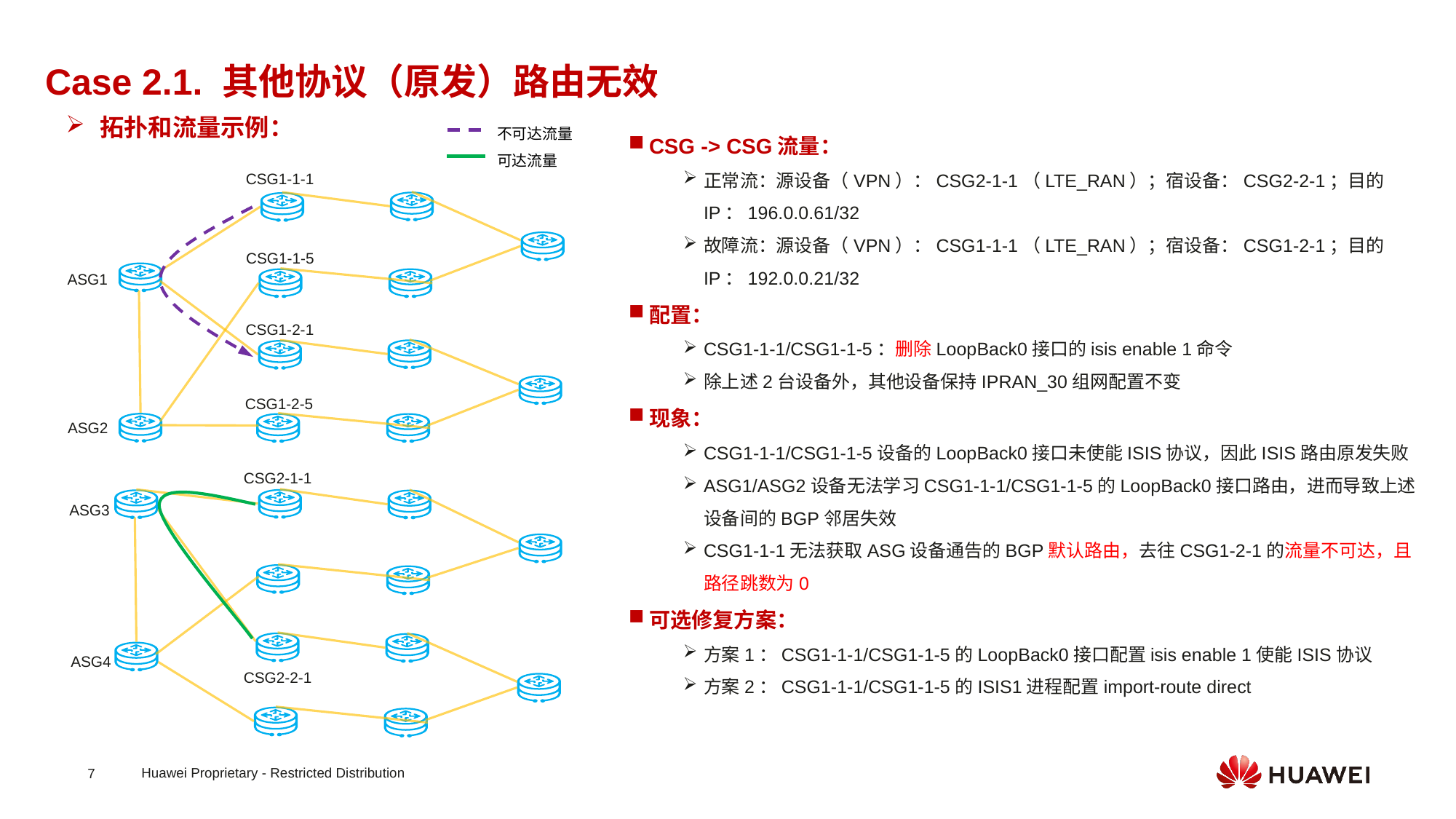

Case 2.1. 其他协议（原发）路由无效
拓扑和流量示例：
不可达流量
可达流量
CSG -> CSG流量：
正常流：源设备（VPN）：CSG2-1-1（LTE_RAN）；宿设备：CSG2-2-1；目的IP：196.0.0.61/32
故障流：源设备（VPN）：CSG1-1-1（LTE_RAN）；宿设备：CSG1-2-1；目的IP：192.0.0.21/32
配置：
CSG1-1-1/CSG1-1-5：删除LoopBack0接口的isis enable 1命令
除上述2台设备外，其他设备保持IPRAN_30组网配置不变
现象：
CSG1-1-1/CSG1-1-5设备的LoopBack0接口未使能ISIS协议，因此ISIS路由原发失败
ASG1/ASG2设备无法学习CSG1-1-1/CSG1-1-5的LoopBack0接口路由，进而导致上述设备间的BGP邻居失效
CSG1-1-1无法获取ASG设备通告的BGP默认路由，去往CSG1-2-1的流量不可达，且路径跳数为0
可选修复方案：
方案1：CSG1-1-1/CSG1-1-5的LoopBack0接口配置isis enable 1使能ISIS协议
方案2：CSG1-1-1/CSG1-1-5的ISIS1进程配置import-route direct
CSG1-1-1

CSG1-1-5

ASG1

CSG1-2-1

CSG1-2-5

ASG2
CSG2-1-1

ASG3

ASG4
CSG2-2-1